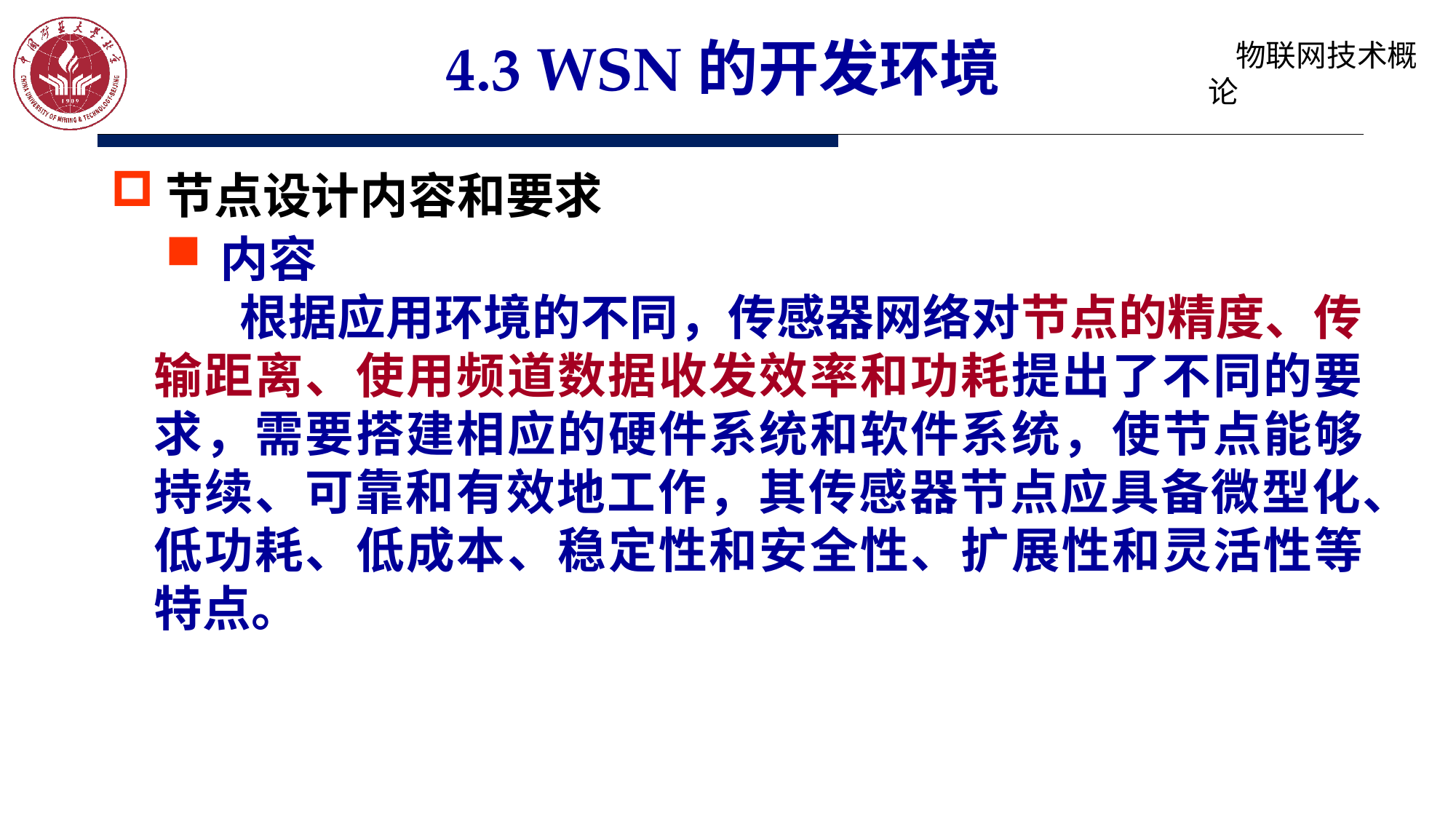

# 4.3 WSN的开发环境
节点设计内容和要求
内容
根据应用环境的不同，传感器网络对节点的精度、传输距离、使用频道数据收发效率和功耗提出了不同的要求，需要搭建相应的硬件系统和软件系统，使节点能够持续、可靠和有效地工作，其传感器节点应具备微型化、低功耗、低成本、稳定性和安全性、扩展性和灵活性等特点。